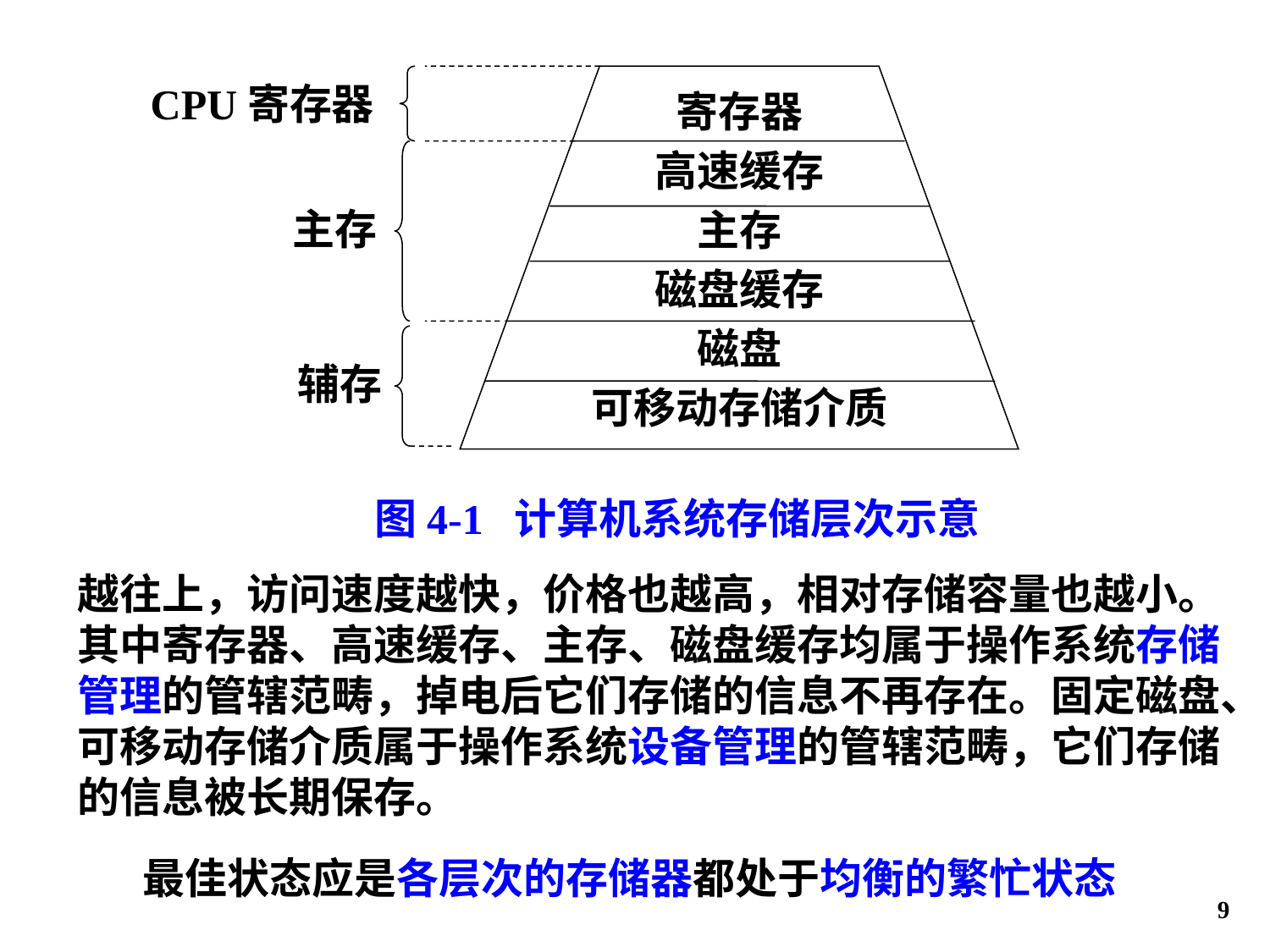

寄存器
高速缓存
主存
磁盘缓存
磁盘
可移动存储介质
CPU寄存器

主存

辅存

图4-1  计算机系统存储层次示意
越往上，访问速度越快，价格也越高，相对存储容量也越小。其中寄存器、高速缓存、主存、磁盘缓存均属于操作系统存储管理的管辖范畴，掉电后它们存储的信息不再存在。固定磁盘、可移动存储介质属于操作系统设备管理的管辖范畴，它们存储的信息被长期保存。
最佳状态应是各层次的存储器都处于均衡的繁忙状态
9